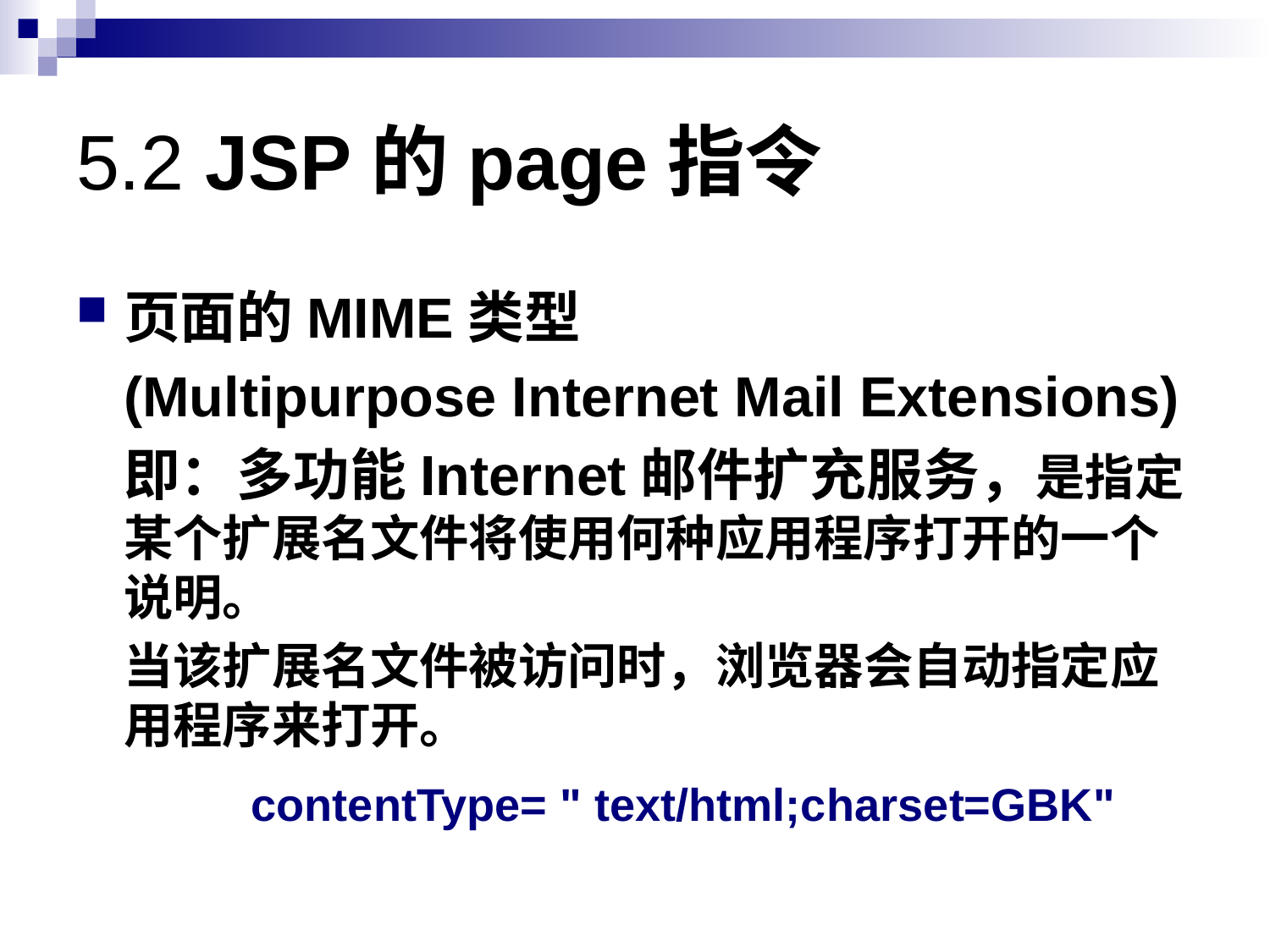

# 5.2 JSP的page指令
页面的MIME类型
	(Multipurpose Internet Mail Extensions)
	即：多功能Internet邮件扩充服务，是指定某个扩展名文件将使用何种应用程序打开的一个说明。
	当该扩展名文件被访问时，浏览器会自动指定应用程序来打开。
		contentType= " text/html;charset=GBK"
25